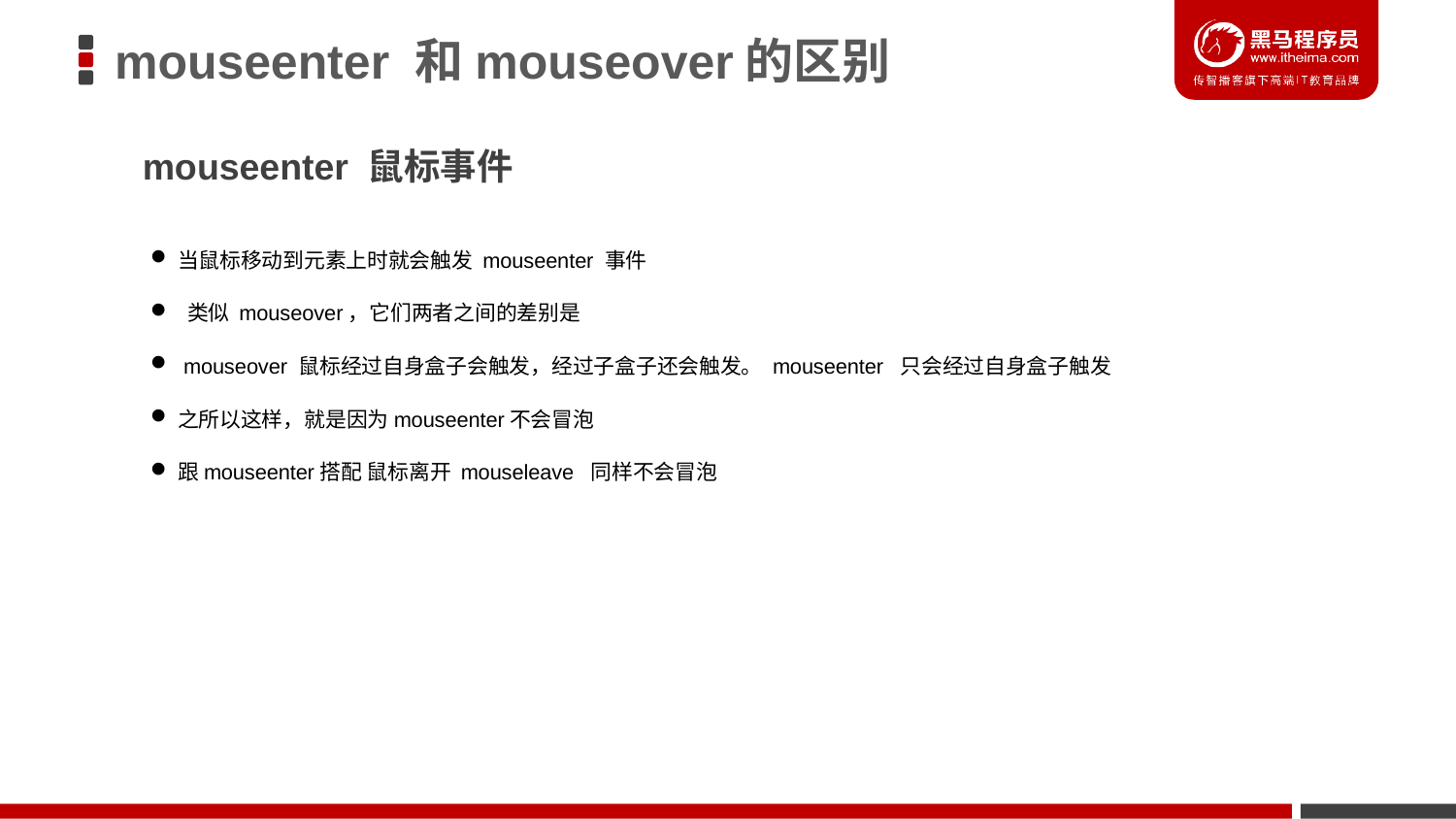

# mouseenter 和mouseover的区别
mouseenter 鼠标事件
当鼠标移动到元素上时就会触发 mouseenter 事件
 类似 mouseover，它们两者之间的差别是
 mouseover 鼠标经过自身盒子会触发，经过子盒子还会触发。 mouseenter  只会经过自身盒子触发
之所以这样，就是因为mouseenter不会冒泡
跟mouseenter搭配 鼠标离开 mouseleave  同样不会冒泡